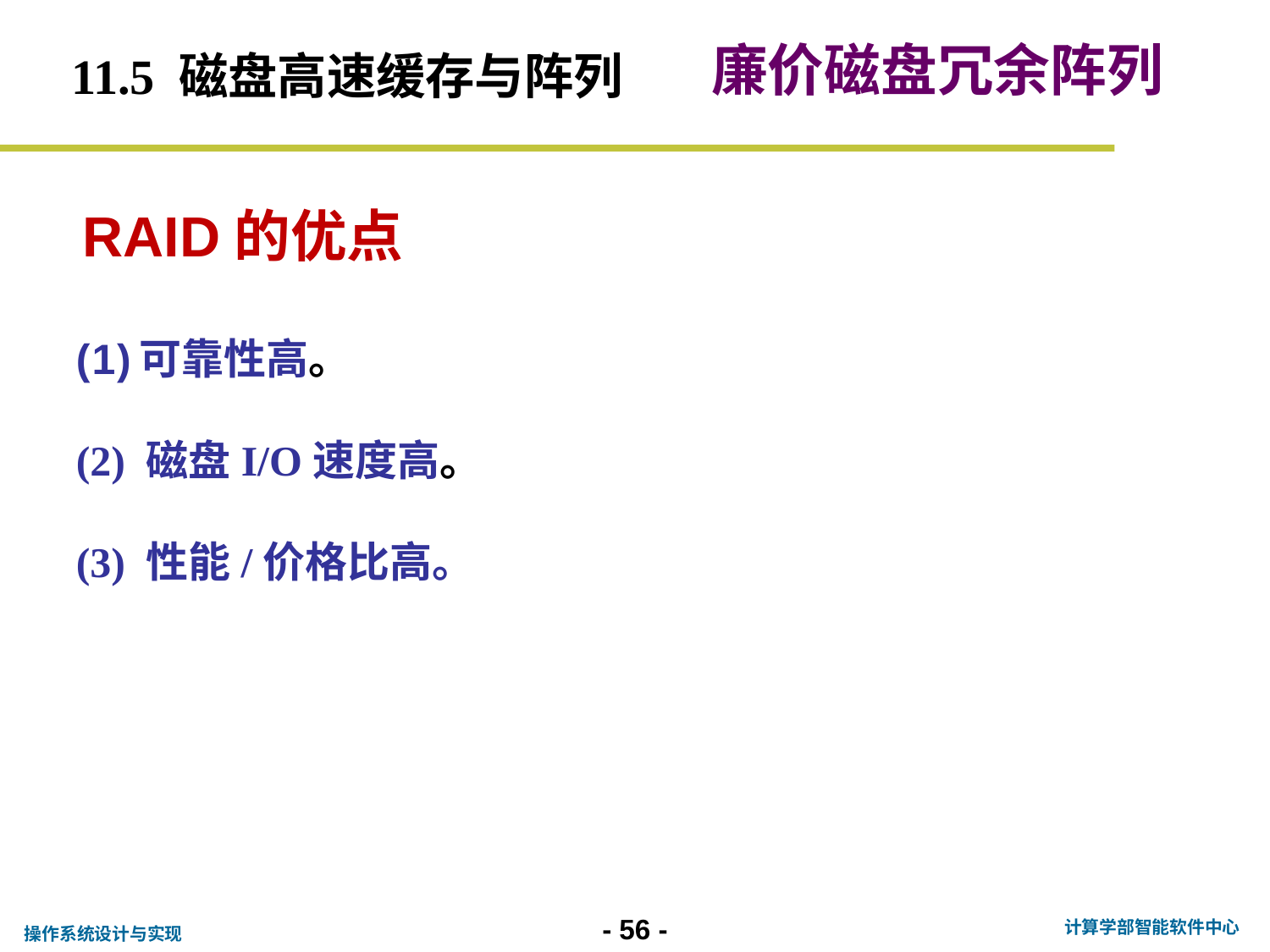

11.5 磁盘高速缓存与阵列
廉价磁盘冗余阵列
RAID的优点
可靠性高。
(2) 磁盘I/O速度高。
(3) 性能/价格比高。